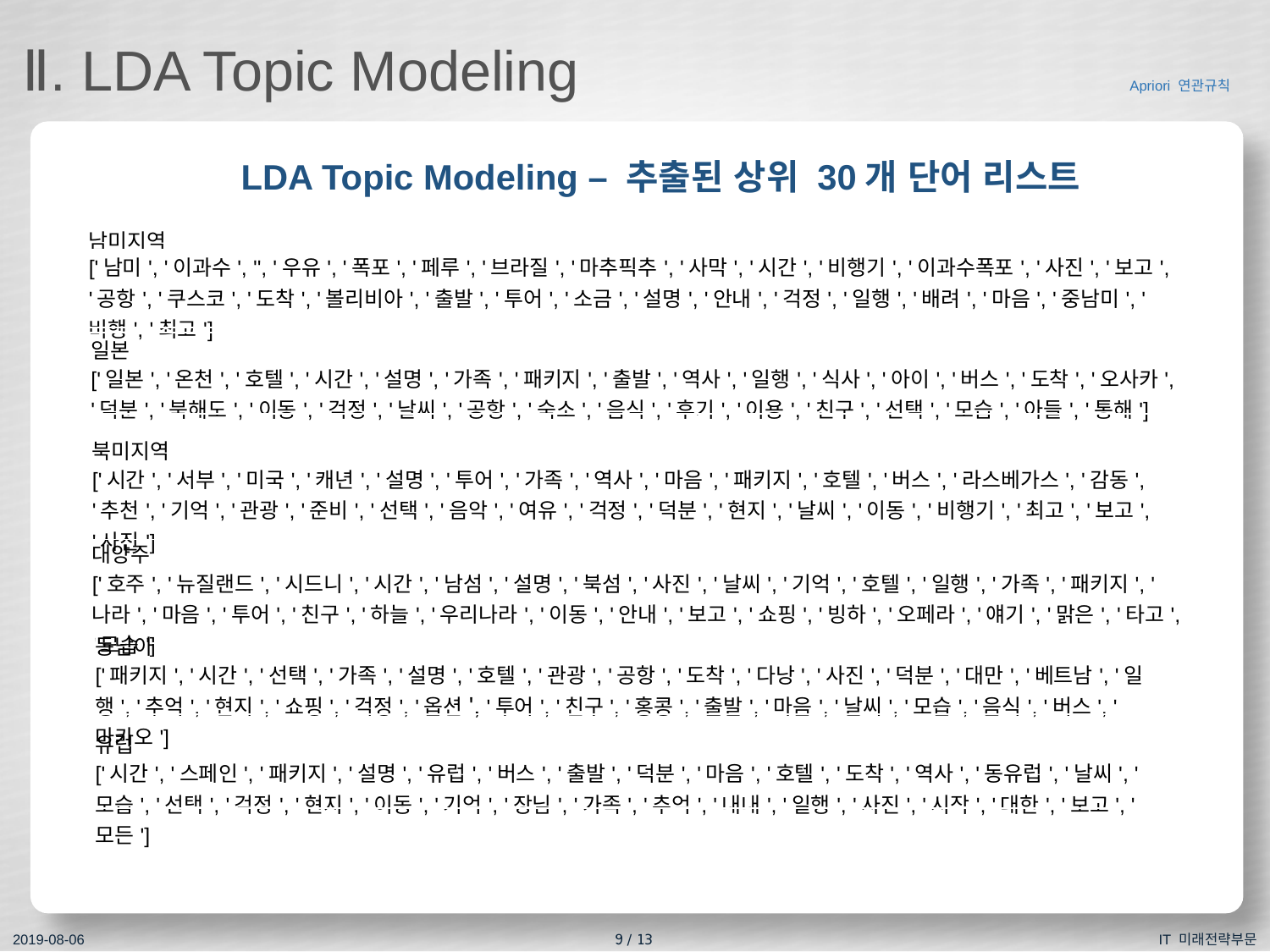

[{'tag': '예약', 'count': 201}, {'tag': '시간', 'count': 178}, {'tag': '호텔', 'count': 157}, {'tag': '선택', 'count': 130}, {'tag': '전화', 'count': 130}, {'tag': '출발', 'count': 127}, {'tag': '설명', 'count': 111}, {'tag': '관광', 'count': 100}, {'tag': '문자', 'count': 93}, {'tag': '담당자', 'count': 90}, {'tag': '대한', 'count': 86}, {'tag': '현지', 'count': 84}, {'tag': '버스', 'count': 84}, {'tag': '확인', 'count': 79}, {'tag': '취소', 'count': 79}, {'tag': '패키지', 'count': 77}, {'tag': '일행', 'count': 75}, {'tag': '문제', 'count': 74}, {'tag': '이용', 'count': 74}, {'tag': '연락', 'count': 71}, {'tag': '상황', 'count': 67}, {'tag': '쇼핑', 'count': 67}, {'tag': '안내', 'count': 67}, {'tag': '통화', 'count': 66}, {'tag': '옵션', 'count': 66}, {'tag': '답변', 'count': 62}, {'tag': '얘기', 'count': 61}, {'tag': '마음', 'count': 60}, {'tag': '변경', 'count': 59}, {'tag': '이해', 'count': 59}, {'tag': '처리', 'count': 58}, {'tag': '도착', 'count': 58}, {'tag': '문의', 'count': 58}, {'tag': '부분', 'count': 57}, {'tag': '공항', 'count': 56}, {'tag': '회사', 'count': 55}, {'tag': '통해', 'count': 55}, {'tag': '식사', 'count': 55}, {'tag': '직원', 'count': 54}, {'tag': '지금', 'count': 52}, {'tag': '키세', 'count': 52}, {'tag': '요통', 'count': 52}, {'tag': '내용', 'count': 51}, {'tag': '이야기', 'count': 51}, {'tag': '가족', 'count': 51}, {'tag': '보고', 'count': 49}, {'tag': '적립', 'count': 48}, {'tag': '사항', 'count': 47}, {'tag': '인원', 'count': 47}, {'tag': '여행자', 'count': 45}, {'tag': '경우', 'count': 45}, {'tag': '숙소', 'count': 44}, {'tag': '이동', 'count': 44}, {'tag': '포함', 'count': 44}, {'tag': '가격', 'count': 43}, {'tag': '시작', 'count': 43}, {'tag': '포인트', 'count': 42}, {'tag': '발생', 'count': 41}, {'tag': '아이', 'count': 41}, {'tag': '위해', 'count': 40}, {'tag': '화가', 'count': 39}, {'tag': '그냥', 'count': 39}, {'tag': '정표', 'count': 39}, {'tag': '가지', 'count': 38}, {'tag': '요청', 'count': 38}, {'tag': '하루', 'count': 38}, {'tag': '본인', 'count': 37}, {'tag': '자기', 'count': 36}, {'tag': '확정', 'count': 36}, {'tag': '태도', 'count': 36}, {'tag': '다낭', 'count': 35}, {'tag': '불만', 'count': 35}, {'tag': '입금', 'count': 35}, {'tag': '상담', 'count': 34}, {'tag': '매장', 'count': 33}, {'tag': '추가', 'count': 33}, {'tag': '달라', 'count': 33}, {'tag': '조금', 'count': 33}, {'tag': '마사지', 'count': 33}, {'tag': '베트남', 'count': 32}, {'tag': '관련', 'count': 32}, {'tag': '전혀', 'count': 32}, {'tag': '이상', 'count': 32}, {'tag': '부모님', 'count': 32}, {'tag': '라텍스', 'count': 32}, {'tag': '귀사', 'count': 31}, {'tag': '투어', 'count': 31}, {'tag': '제대로', 'count': 30}, {'tag': '소리', 'count': 30}, {'tag': '입장', 'count': 30}, {'tag': '저녁', 'count': 30}, {'tag': '모든', 'count': 30}, {'tag': '이유', 'count': 29}, {'tag': '한국', 'count': 29}, {'tag': '거의', 'count': 29}, {'tag': '또한', 'count': 29}, {'tag': '동유럽', 'count': 28}, {'tag': '준비', 'count': 28}, {'tag': '요구', 'count': 28}, {'tag': '비용', 'count': 27}]
Ⅱ. LDA Topic Modeling
LDA Topic Modeling – 추출된 상위 30개 단어 리스트
| 남미지역 |
| --- |
| ['남미', '이과수', '', '우유', '폭포', '페루', '브라질', '마추픽추', '사막', '시간', '비행기', '이과수폭포', '사진', '보고', '공항', '쿠스코', '도착', '볼리비아', '출발', '투어', '소금', '설명', '안내', '걱정', '일행', '배려', '마음', '중남미', '비행', '최고'] |
| 일본 |
| --- |
| ['일본', '온천', '호텔', '시간', '설명', '가족', '패키지', '출발', '역사', '일행', '식사', '아이', '버스', '도착', '오사카', '덕분', '북해도', '이동', '걱정', '날씨', '공항', '숙소', '음식', '후기', '이용', '친구', '선택', '모습', '아들', '통해'] |
| 북미지역 |
| --- |
| ['시간', '서부', '미국', '캐년', '설명', '투어', '가족', '역사', '마음', '패키지', '호텔', '버스', '라스베가스', '감동', '추천', '기억', '관광', '준비', '선택', '음악', '여유', '걱정', '덕분', '현지', '날씨', '이동', '비행기', '최고', '보고', '사진'] |
| 대양주 |
| --- |
| ['호주', '뉴질랜드', '시드니', '시간', '남섬', '설명', '북섬', '사진', '날씨', '기억', '호텔', '일행', '가족', '패키지', '나라', '마음', '투어', '친구', '하늘', '우리나라', '이동', '안내', '보고', '쇼핑', '빙하', '오페라', '얘기', '맑은', '타고', '모습'] |
| 동남아 |
| --- |
| ['패키지', '시간', '선택', '가족', '설명', '호텔', '관광', '공항', '도착', '다낭', '사진', '덕분', '대만', '베트남', '일행', '추억', '현지', '쇼핑', '걱정', '옵션', '투어', '친구', '홍콩', '출발', '마음', '날씨', '모습', '음식', '버스', '마카오'] |
| 유럽 |
| --- |
| ['시간', '스페인', '패키지', '설명', '유럽', '버스', '출발', '덕분', '마음', '호텔', '도착', '역사', '동유럽', '날씨', '모습', '선택', '걱정', '현지', '이동', '기억', '장님', '가족', '추억', '내내', '일행', '사진', '시작', '대한', '보고', '모든'] |
IT 미래전략부문
2019-08-06
9 / 13